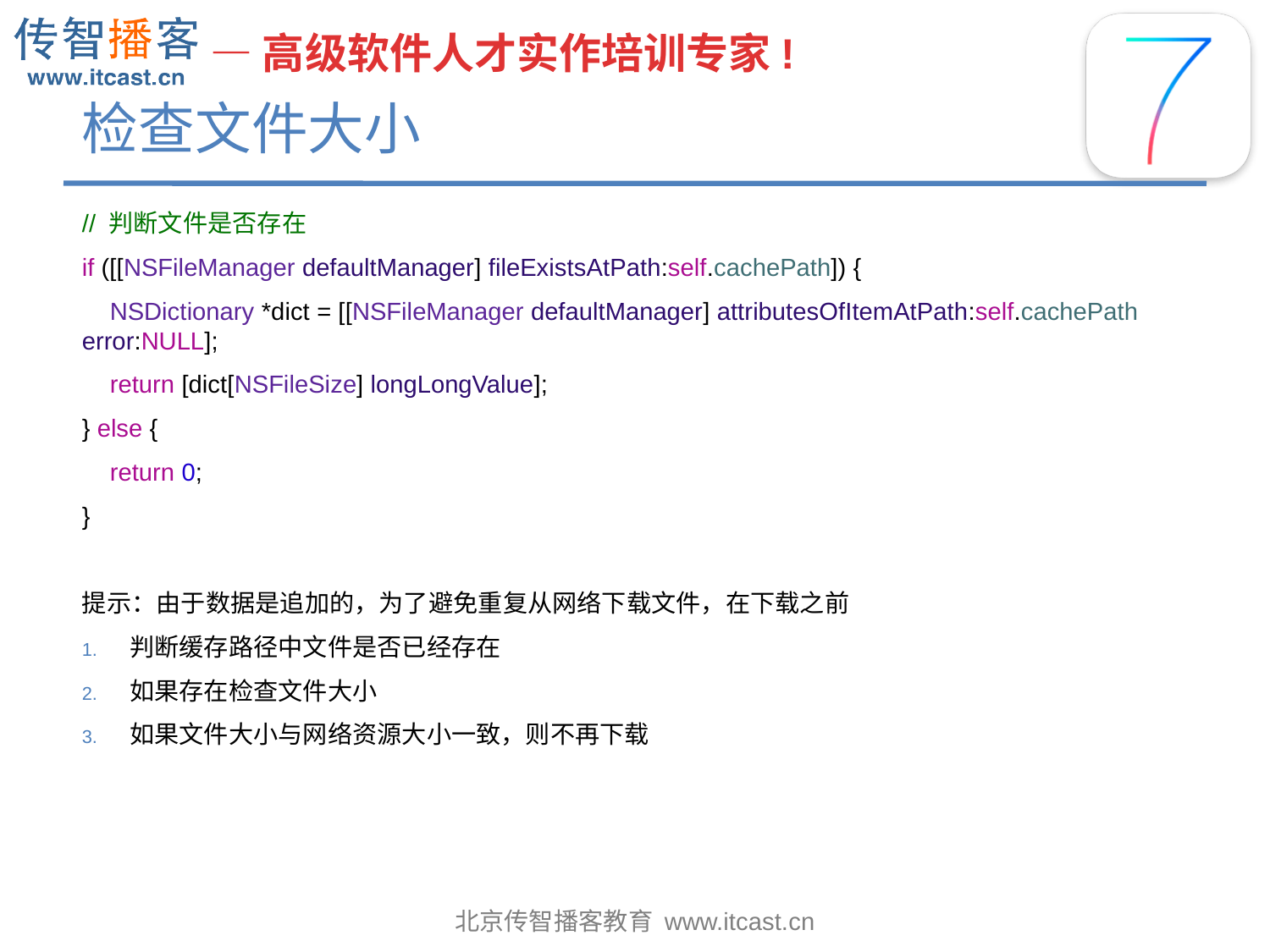

# 检查文件大小
// 判断文件是否存在
if ([[NSFileManager defaultManager] fileExistsAtPath:self.cachePath]) {
    NSDictionary *dict = [[NSFileManager defaultManager] attributesOfItemAtPath:self.cachePath error:NULL];
    return [dict[NSFileSize] longLongValue];
} else {
    return 0;
}

提示：由于数据是追加的，为了避免重复从网络下载文件，在下载之前
判断缓存路径中文件是否已经存在
如果存在检查文件大小
如果文件大小与网络资源大小一致，则不再下载